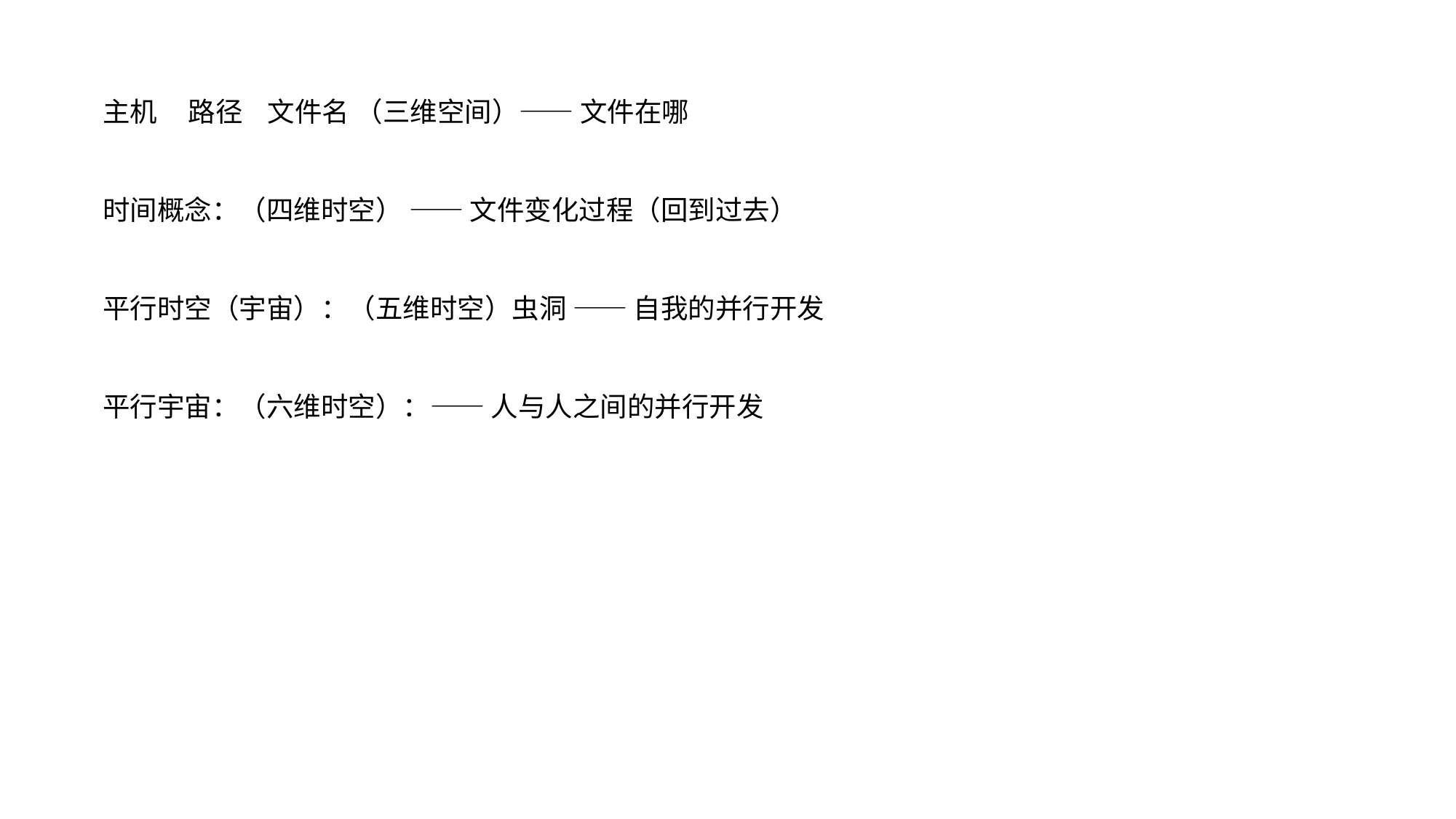

主机     路径    文件名 （三维空间）—— 文件在哪

时间概念：（四维时空） —— 文件变化过程（回到过去）

平行时空（宇宙）：（五维时空）虫洞 —— 自我的并行开发

平行宇宙：（六维时空）：—— 人与人之间的并行开发